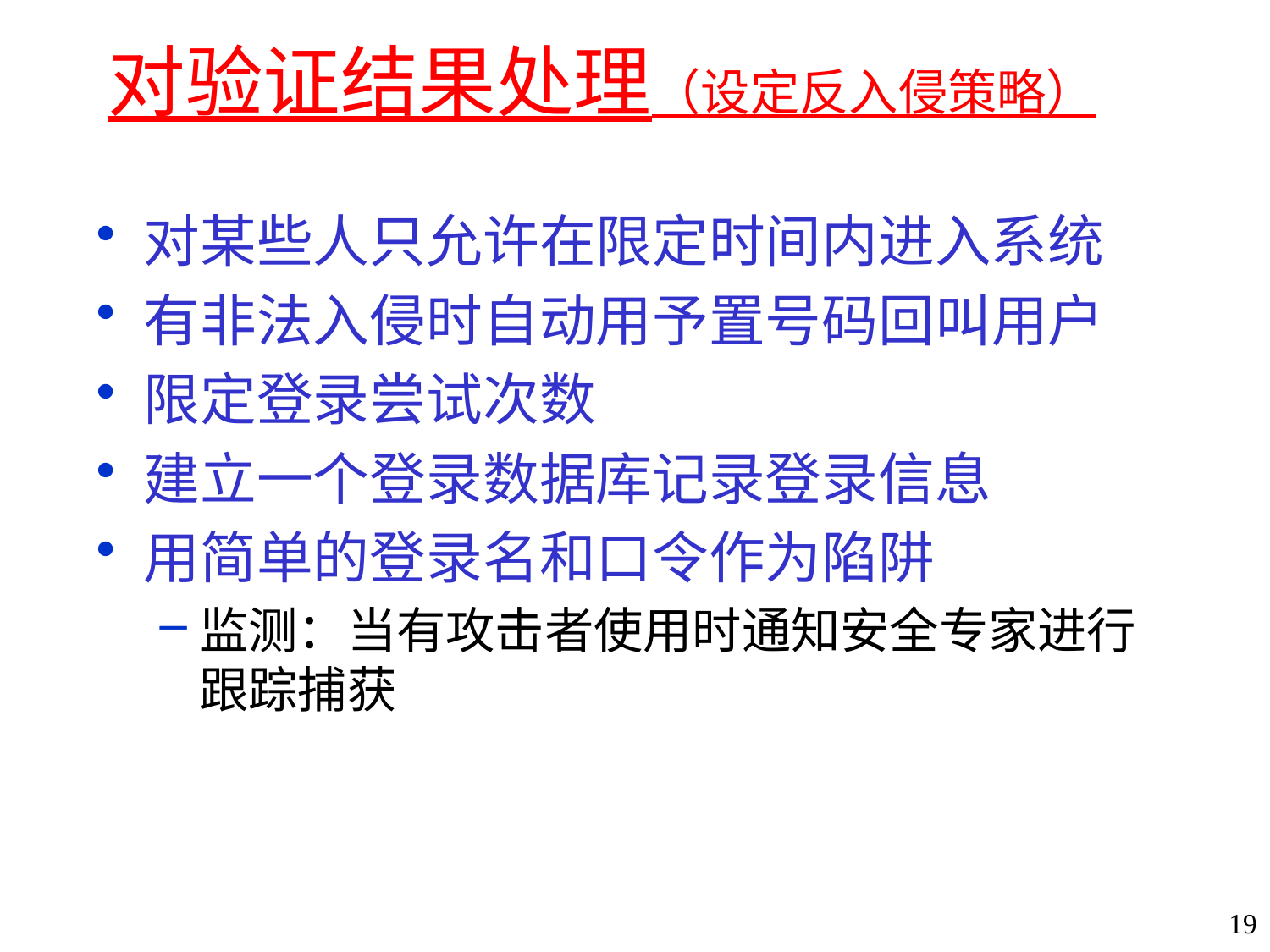

# 对验证结果处理（设定反入侵策略）
对某些人只允许在限定时间内进入系统
有非法入侵时自动用予置号码回叫用户
限定登录尝试次数
建立一个登录数据库记录登录信息
用简单的登录名和口令作为陷阱
监测：当有攻击者使用时通知安全专家进行跟踪捕获
19